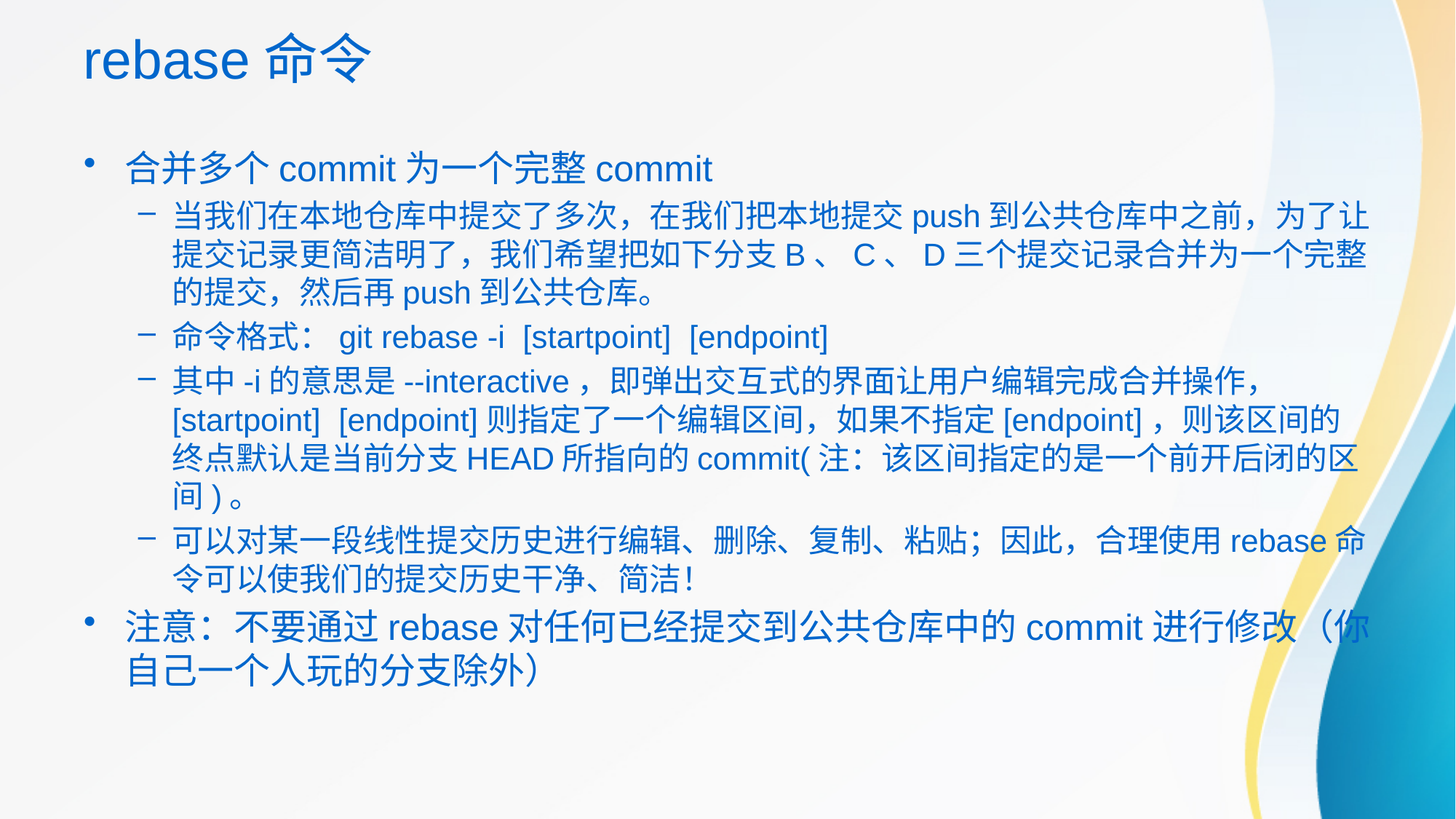

# rebase命令
合并多个commit为一个完整commit
当我们在本地仓库中提交了多次，在我们把本地提交push到公共仓库中之前，为了让提交记录更简洁明了，我们希望把如下分支B、C、D三个提交记录合并为一个完整的提交，然后再push到公共仓库。
命令格式：git rebase -i  [startpoint]  [endpoint]
其中-i的意思是--interactive，即弹出交互式的界面让用户编辑完成合并操作，[startpoint]  [endpoint]则指定了一个编辑区间，如果不指定[endpoint]，则该区间的终点默认是当前分支HEAD所指向的commit(注：该区间指定的是一个前开后闭的区间)。
可以对某一段线性提交历史进行编辑、删除、复制、粘贴；因此，合理使用rebase命令可以使我们的提交历史干净、简洁！
注意：不要通过rebase对任何已经提交到公共仓库中的commit进行修改（你自己一个人玩的分支除外）